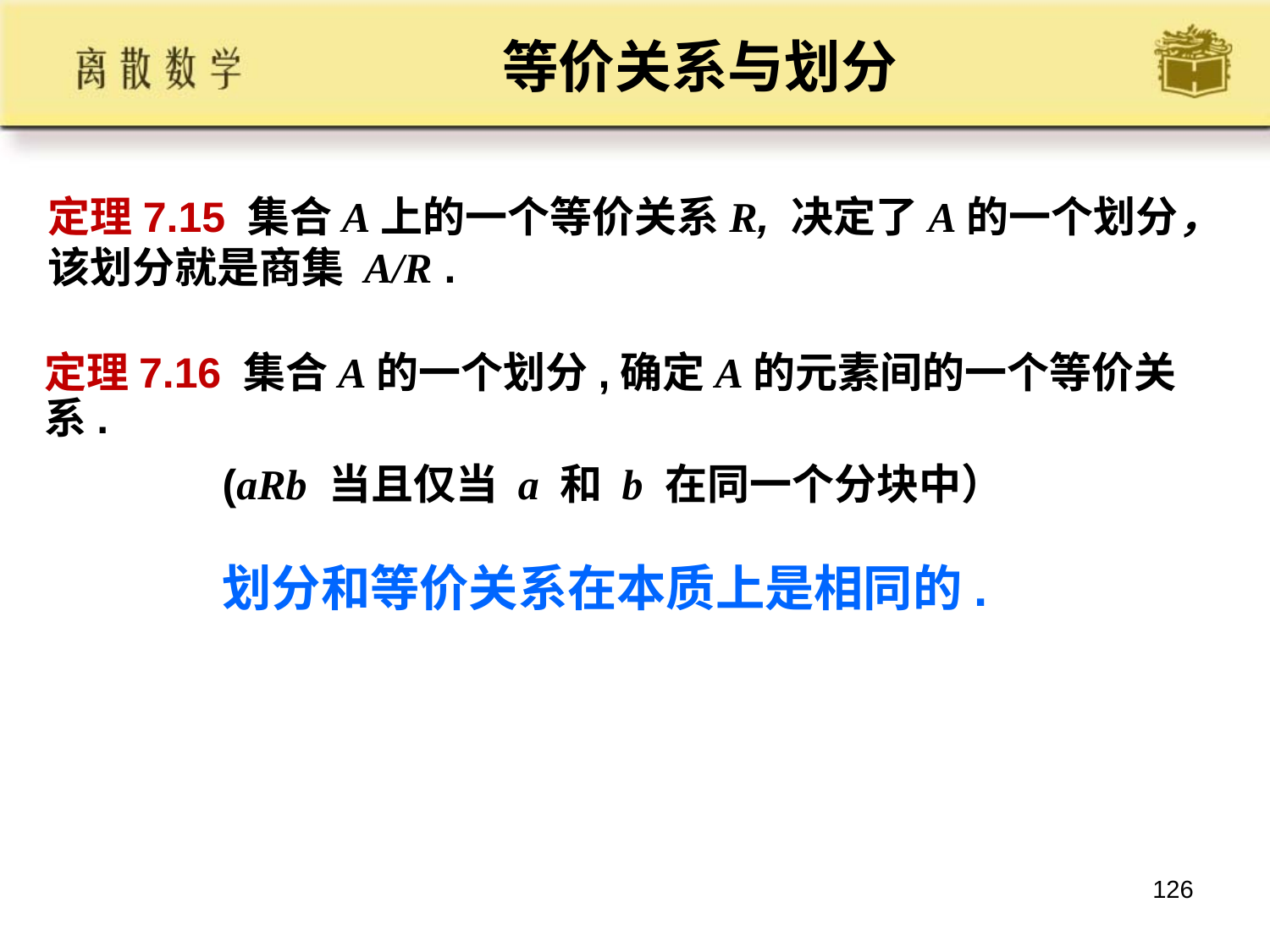

# 等价关系与划分
定理7.15 集合A上的一个等价关系R, 决定了A的一个划分，该划分就是商集 A/R .
定理7.16 集合A的一个划分,确定A的元素间的一个等价关系.
(aRb 当且仅当 a 和 b 在同一个分块中）
划分和等价关系在本质上是相同的.
126